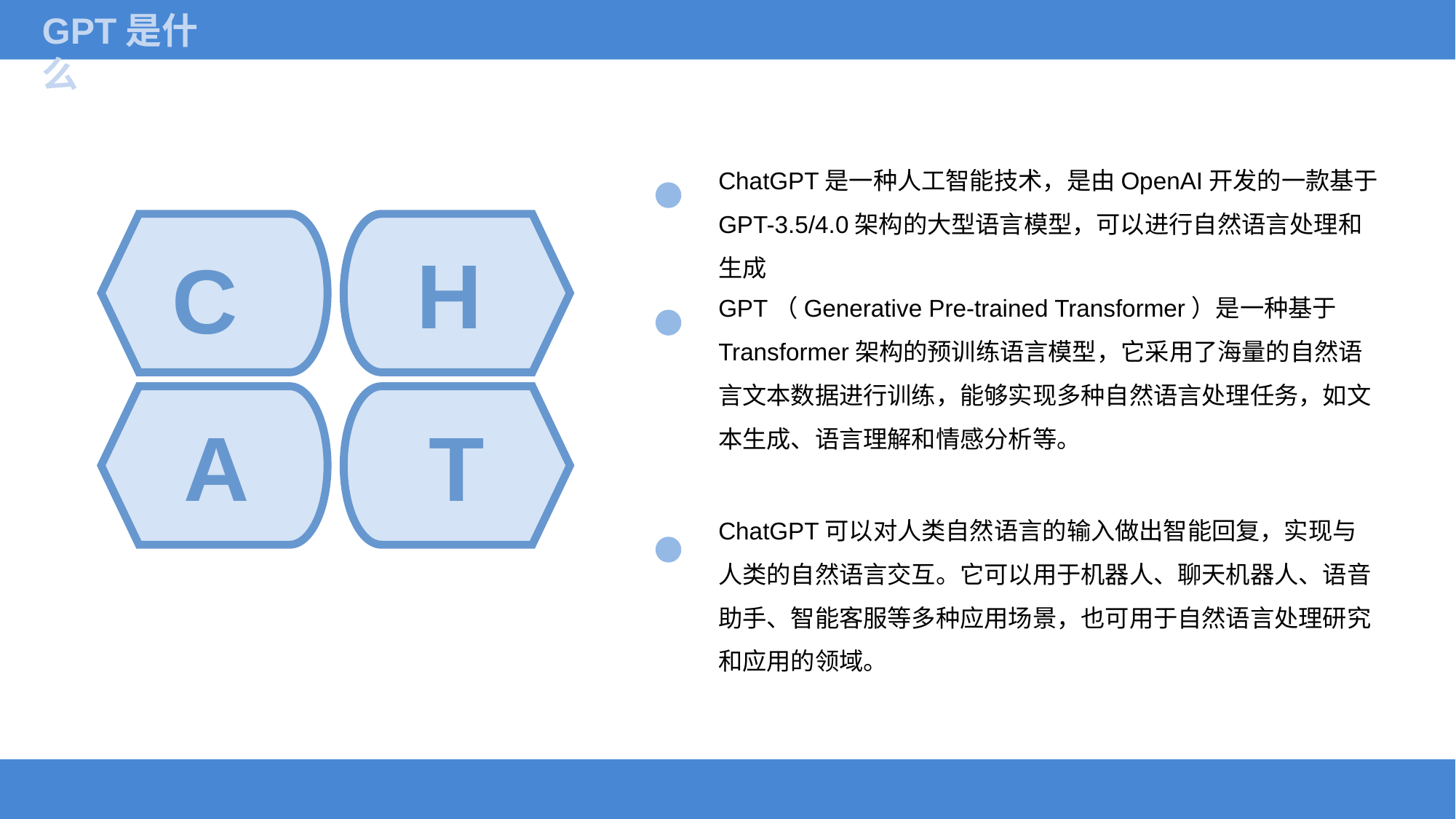

GPT是什么

ChatGPT是一种人工智能技术，是由OpenAI开发的一款基于GPT-3.5/4.0架构的大型语言模型，可以进行自然语言处理和生成

H
C
GPT（Generative Pre-trained Transformer）是一种基于Transformer架构的预训练语言模型，它采用了海量的自然语言文本数据进行训练，能够实现多种自然语言处理任务，如文本生成、语言理解和情感分析等。

T
A
ChatGPT可以对人类自然语言的输入做出智能回复，实现与人类的自然语言交互。它可以用于机器人、聊天机器人、语音助手、智能客服等多种应用场景，也可用于自然语言处理研究和应用的领域。